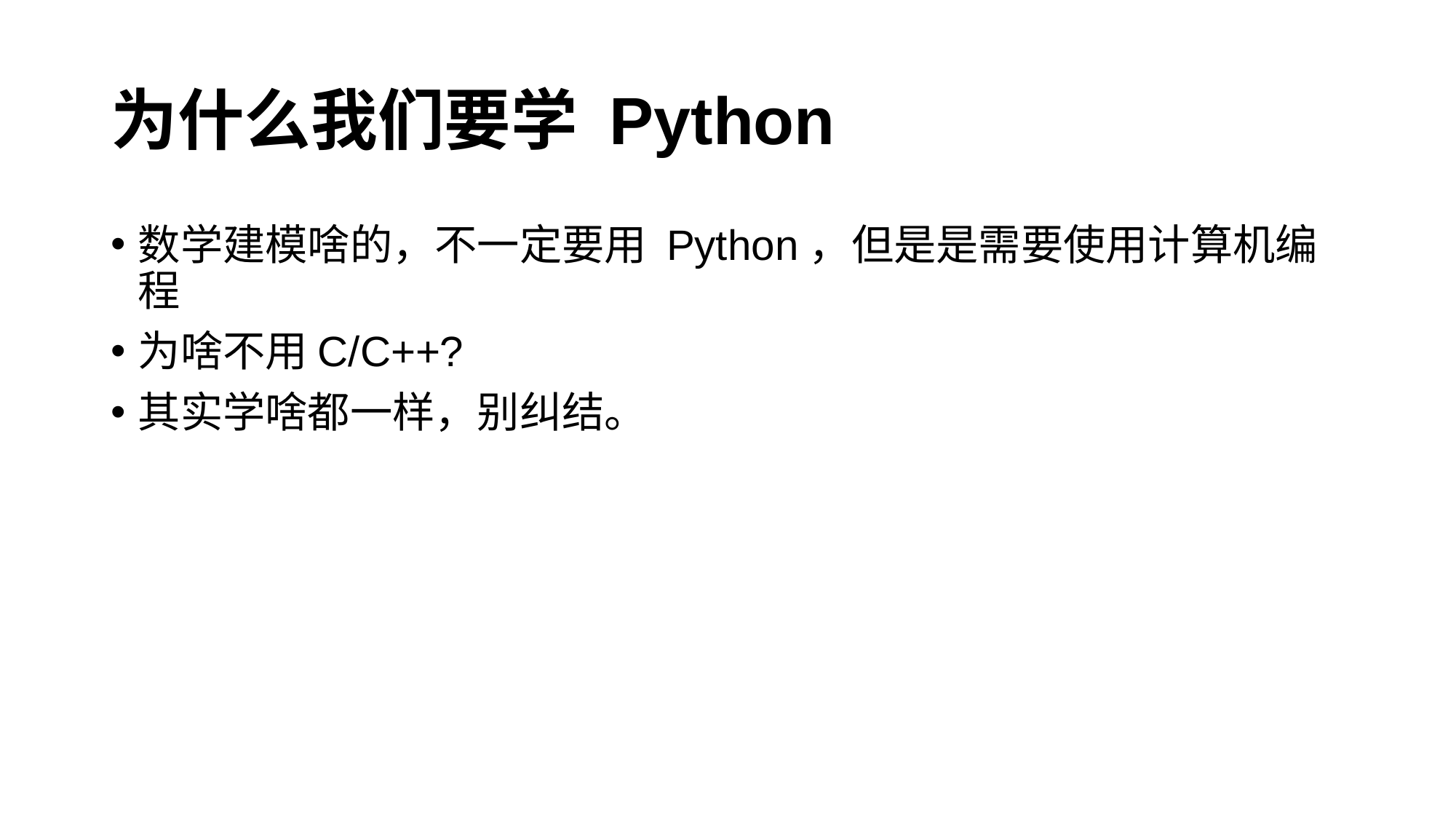

# 为什么我们要学 Python
数学建模啥的，不一定要用 Python，但是是需要使用计算机编程
为啥不用C/C++?
其实学啥都一样，别纠结。